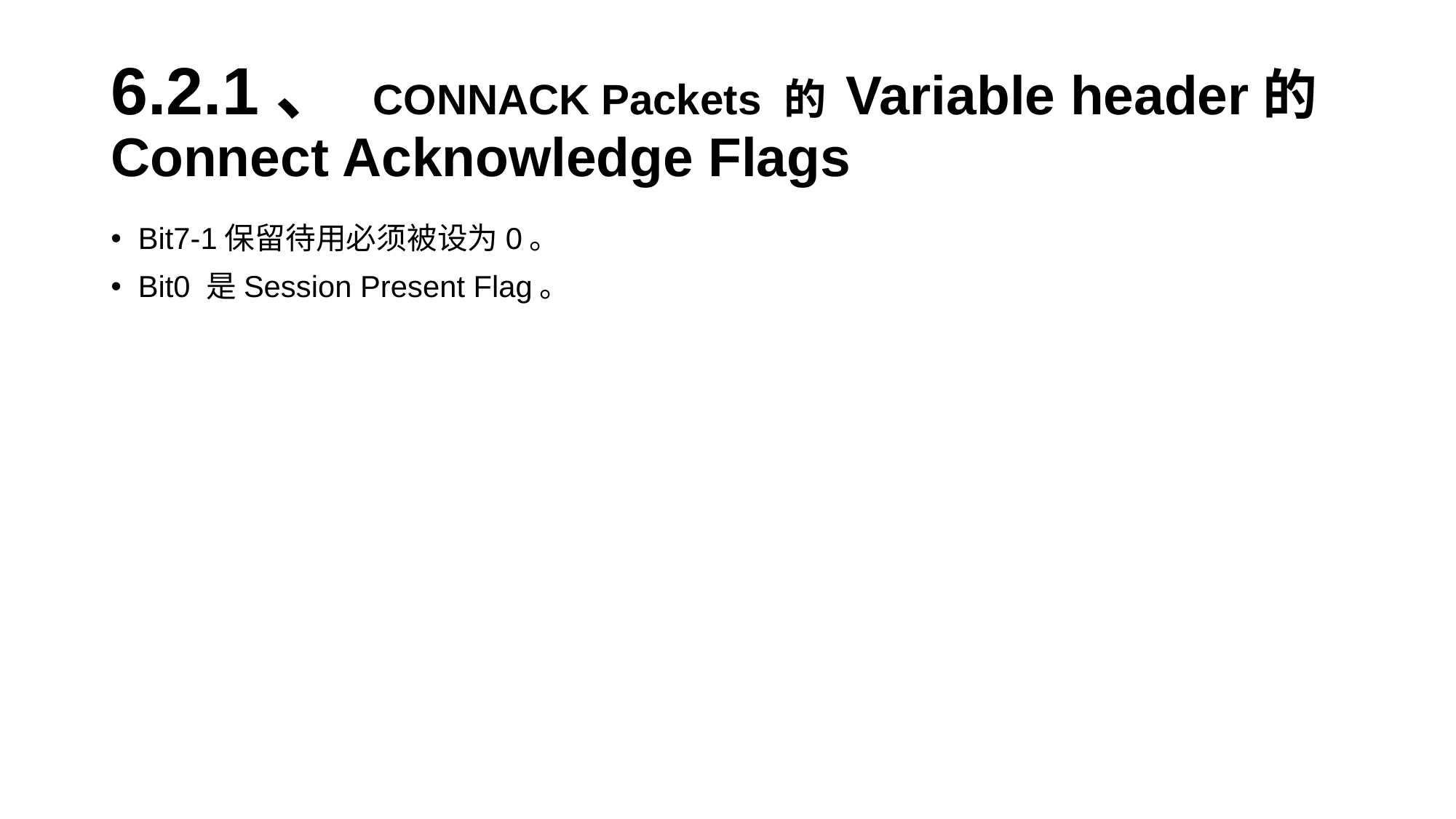

# 6.2.1、 CONNACK Packets 的 Variable header的Connect Acknowledge Flags
Bit7-1保留待用必须被设为0。
Bit0 是Session Present Flag。